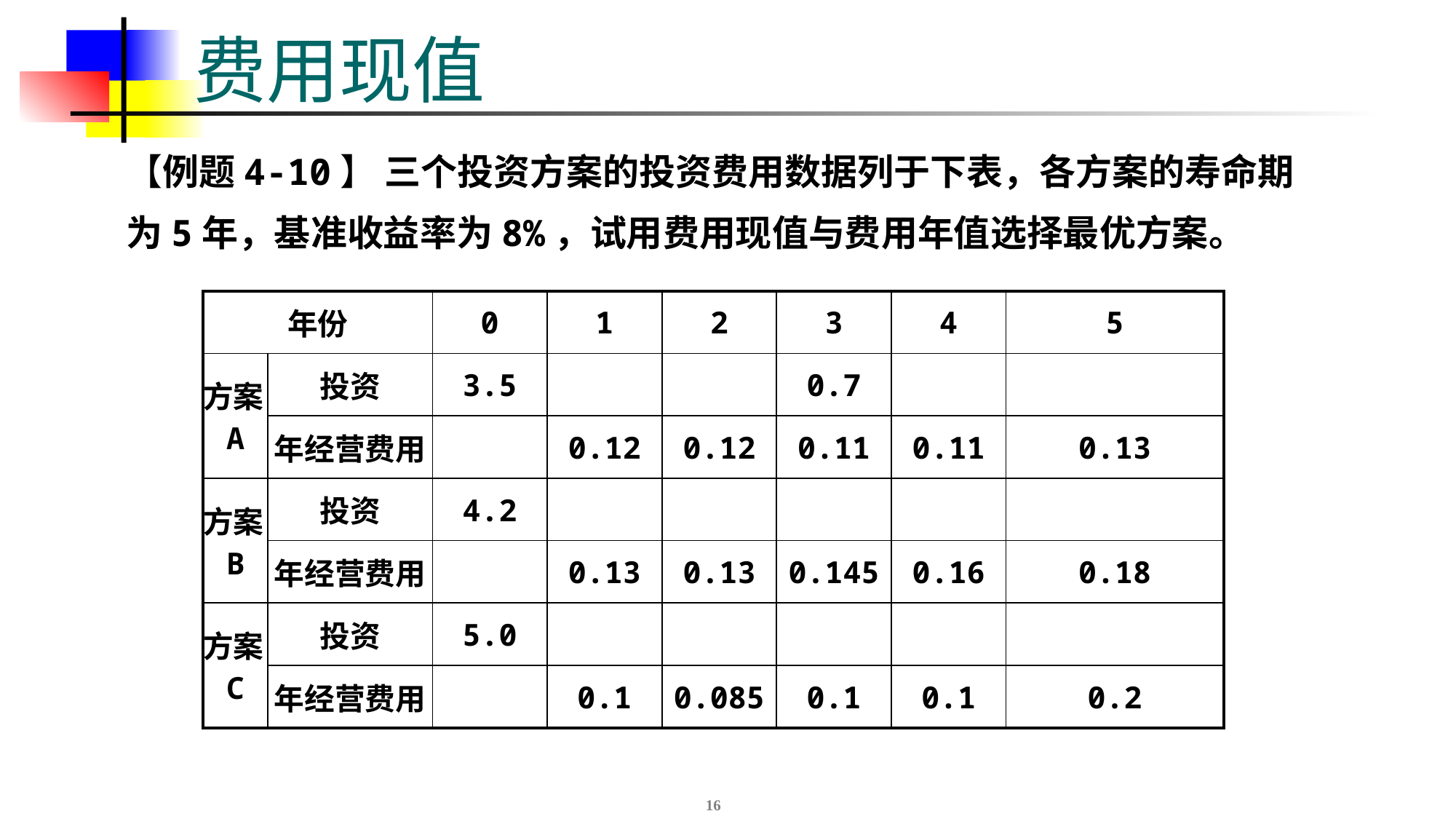

# 费用现值
【例题4-10】 三个投资方案的投资费用数据列于下表，各方案的寿命期为5年，基准收益率为8%，试用费用现值与费用年值选择最优方案。
| 年份 |  | 0 | 1 | 2 | 3 | 4 | 5 |
| --- | --- | --- | --- | --- | --- | --- | --- |
| 方案A | 投资 | 3.5 |  |  | 0.7 |  |  |
|  | 年经营费用 |  | 0.12 | 0.12 | 0.11 | 0.11 | 0.13 |
| 方案B | 投资 | 4.2 |  |  |  |  |  |
|  | 年经营费用 |  | 0.13 | 0.13 | 0.145 | 0.16 | 0.18 |
| 方案C | 投资 | 5.0 |  |  |  |  |  |
|  | 年经营费用 |  | 0.1 | 0.085 | 0.1 | 0.1 | 0.2 |
16